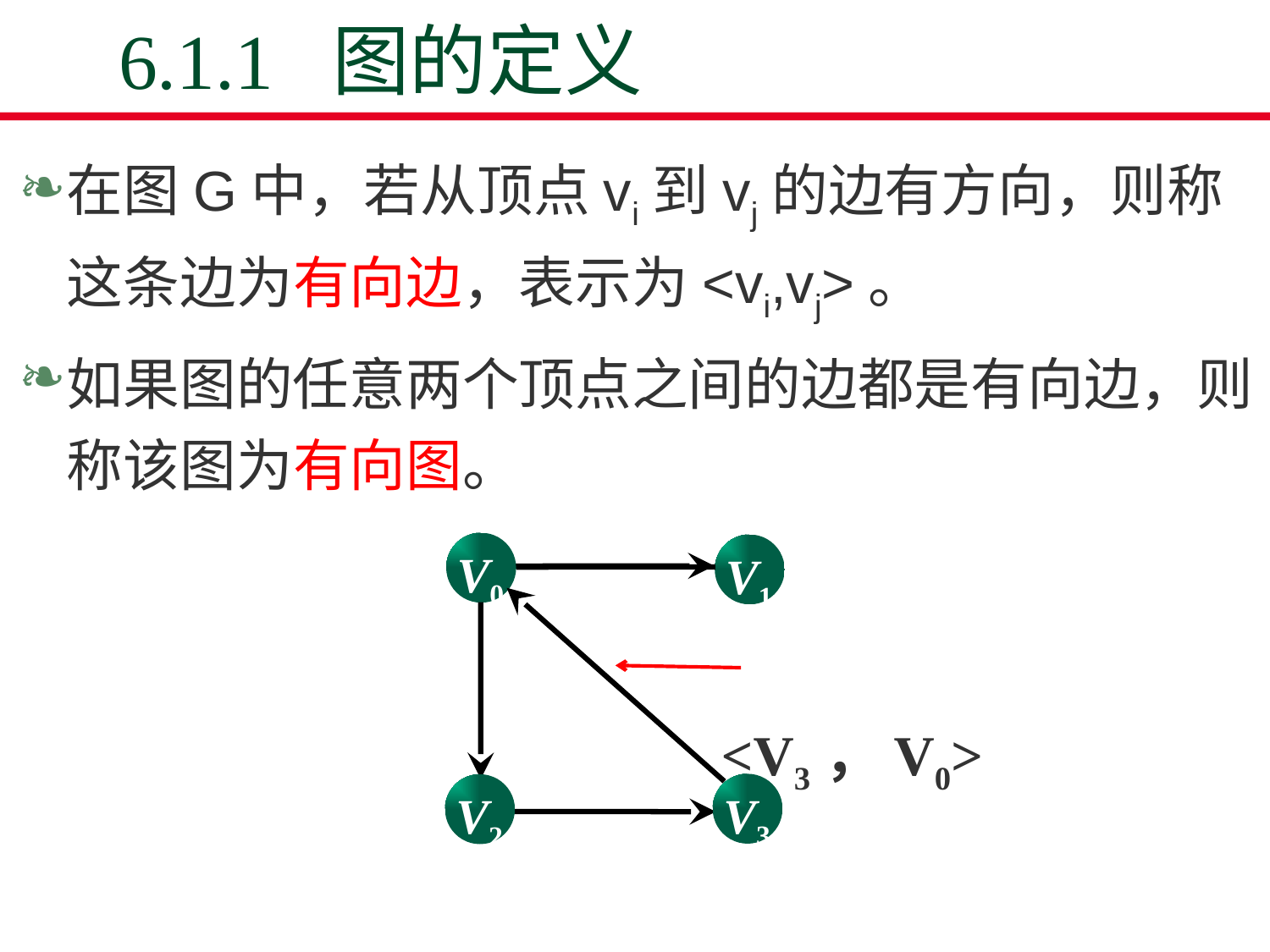

# 6.1.1  图的定义

在图G中，若从顶点vi到vj的边有方向，则称这条边为有向边，表示为<vi,vj>。
如果图的任意两个顶点之间的边都是有向边，则称该图为有向图。

V0
V1

V3
V2

  <V3，V0>